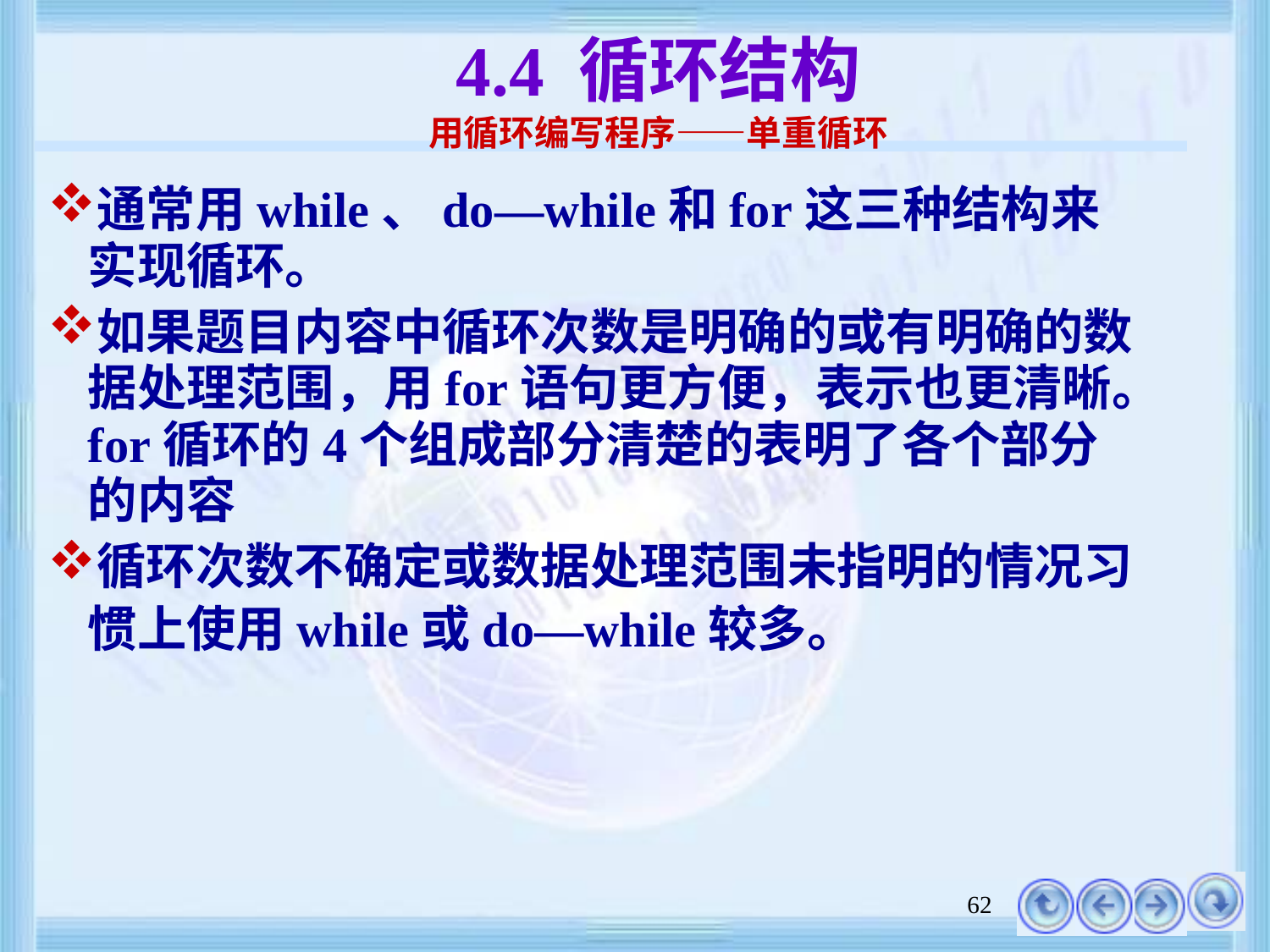

# 4.4 循环结构 用循环编写程序——单重循环
通常用while、do—while和for这三种结构来实现循环。
如果题目内容中循环次数是明确的或有明确的数据处理范围，用for语句更方便，表示也更清晰。for循环的4个组成部分清楚的表明了各个部分的内容
循环次数不确定或数据处理范围未指明的情况习惯上使用while或do—while较多。

62